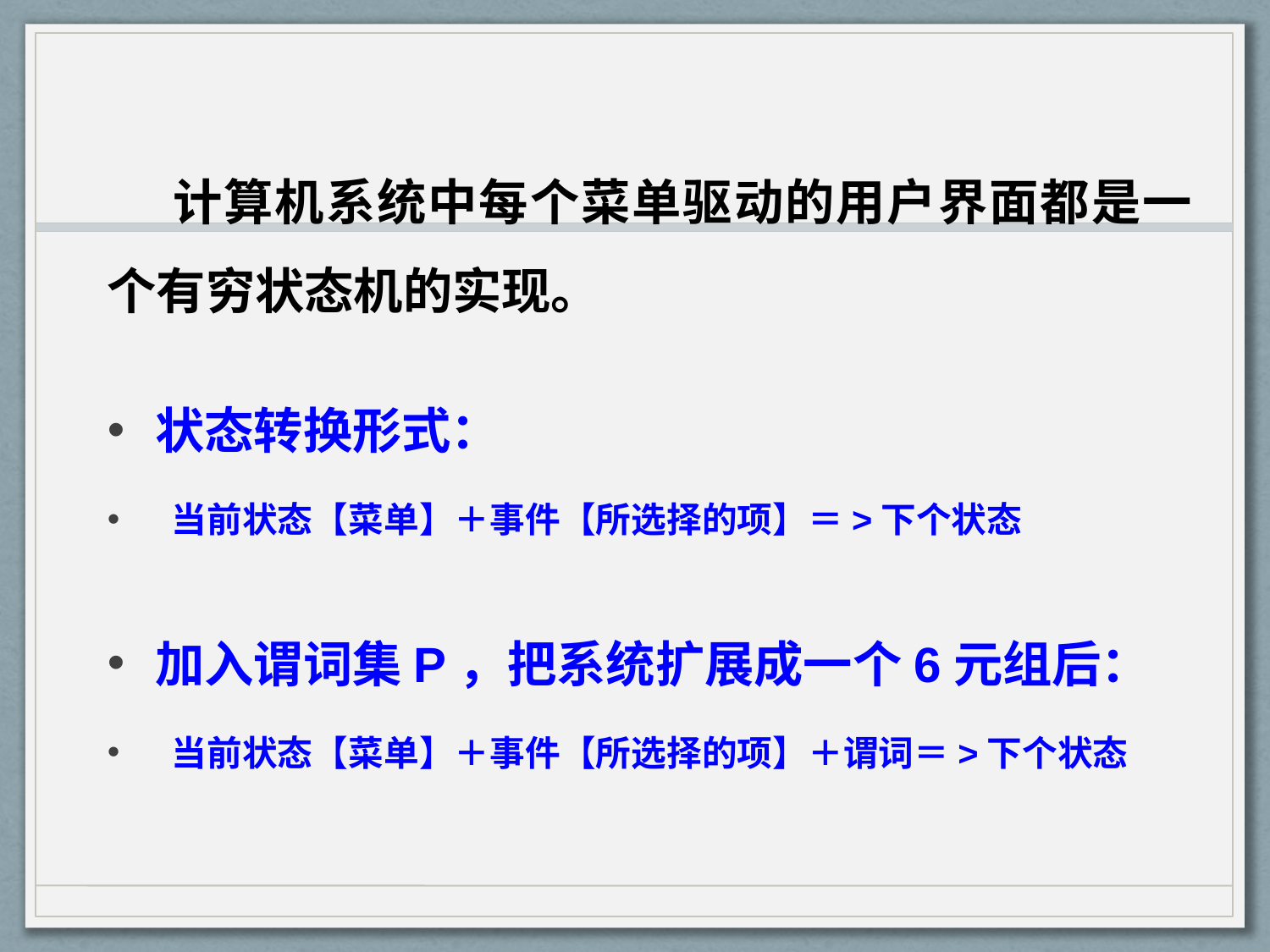

计算机系统中每个菜单驱动的用户界面都是一个有穷状态机的实现。
状态转换形式：
 当前状态【菜单】＋事件【所选择的项】＝>下个状态

加入谓词集P，把系统扩展成一个6元组后：
 当前状态【菜单】＋事件【所选择的项】＋谓词＝>下个状态